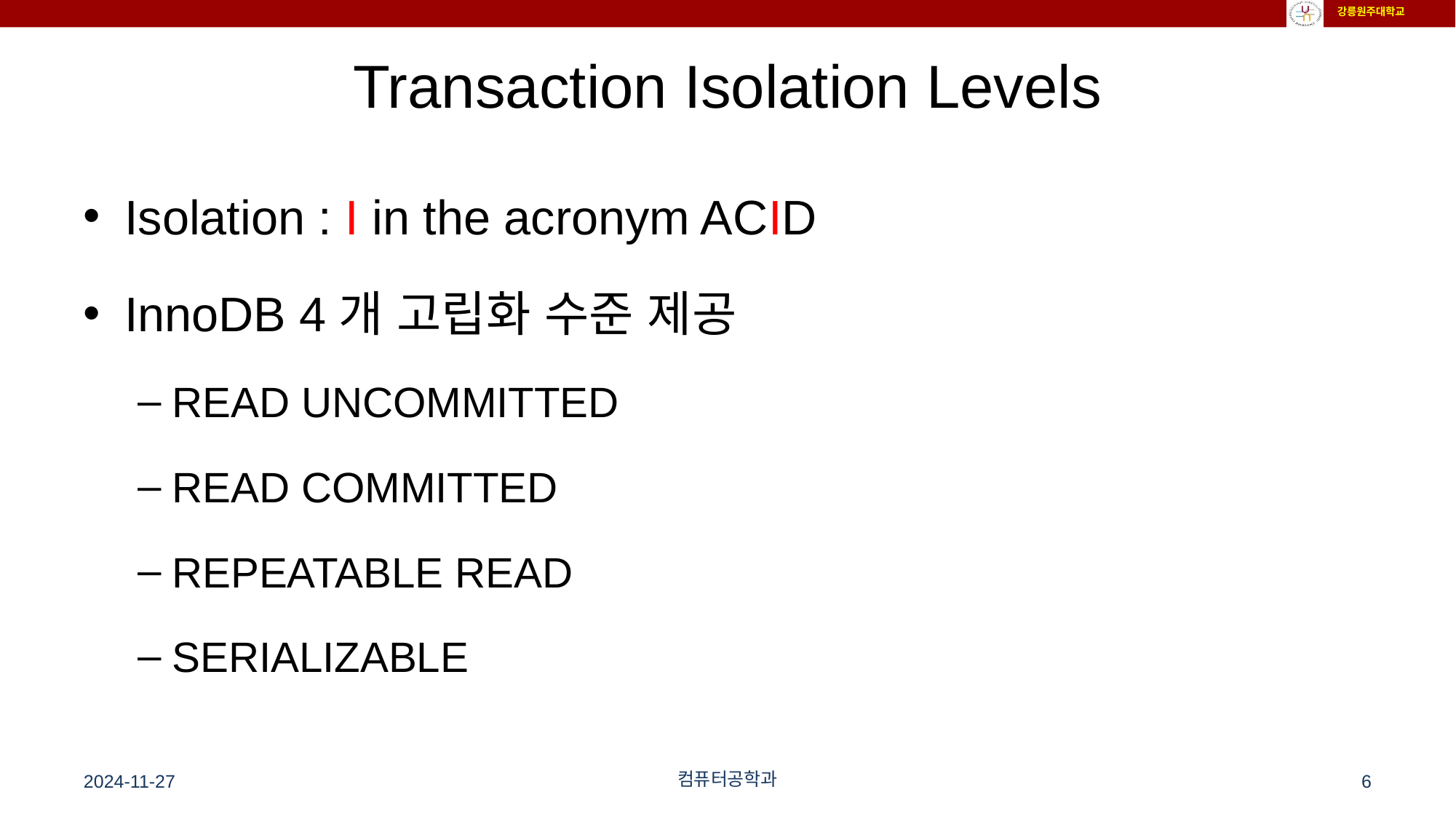

# Transaction Isolation Levels
Isolation : I in the acronym ACID
InnoDB 4개 고립화 수준 제공
READ UNCOMMITTED
READ COMMITTED
REPEATABLE READ
SERIALIZABLE
2024-11-27
컴퓨터공학과
6